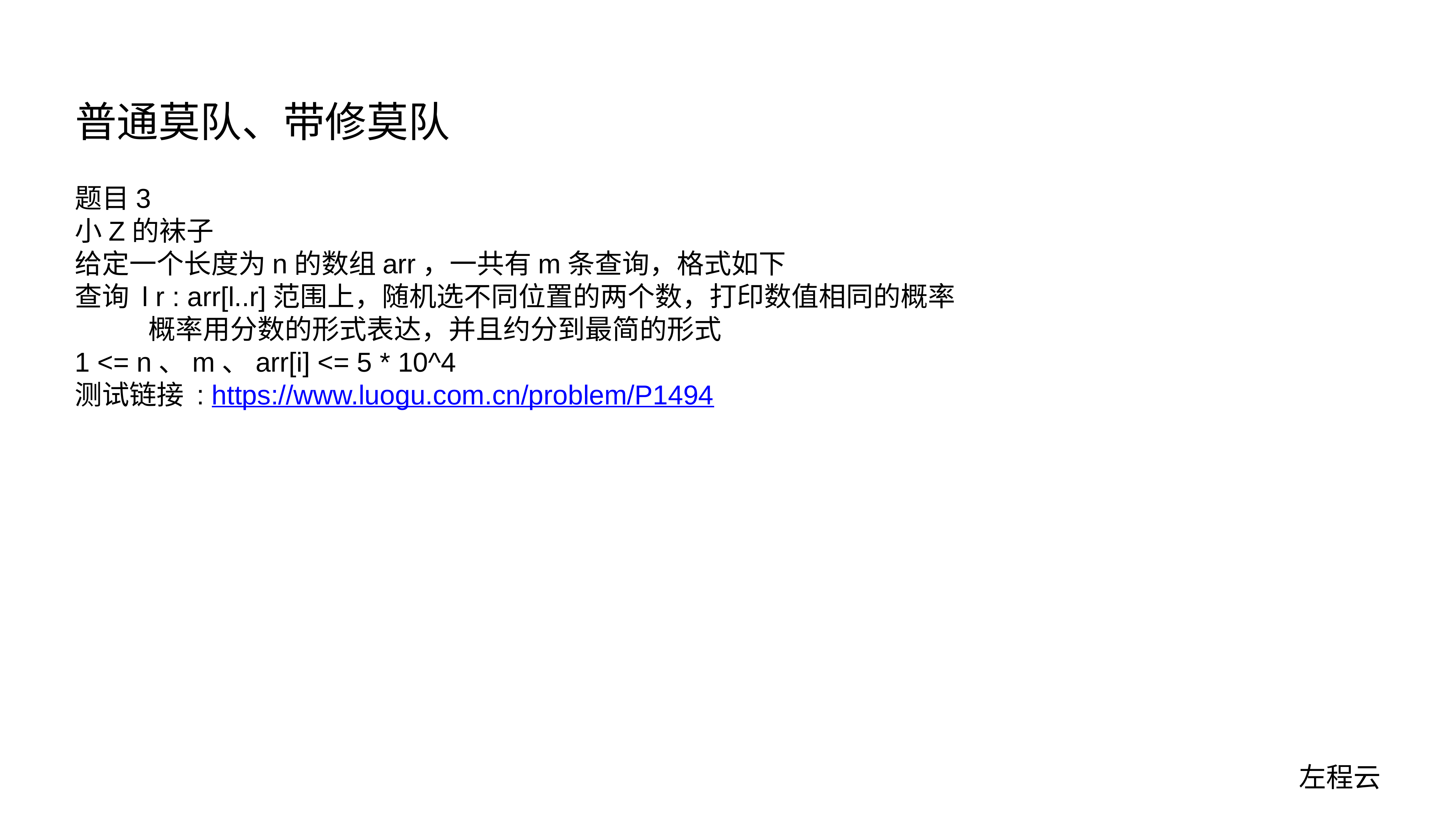

# 普通莫队、带修莫队
题目3
小Z的袜子
给定一个长度为n的数组arr，一共有m条查询，格式如下
查询 l r : arr[l..r]范围上，随机选不同位置的两个数，打印数值相同的概率
           概率用分数的形式表达，并且约分到最简的形式
1 <= n、m、arr[i] <= 5 * 10^4
测试链接 : https://www.luogu.com.cn/problem/P1494
左程云